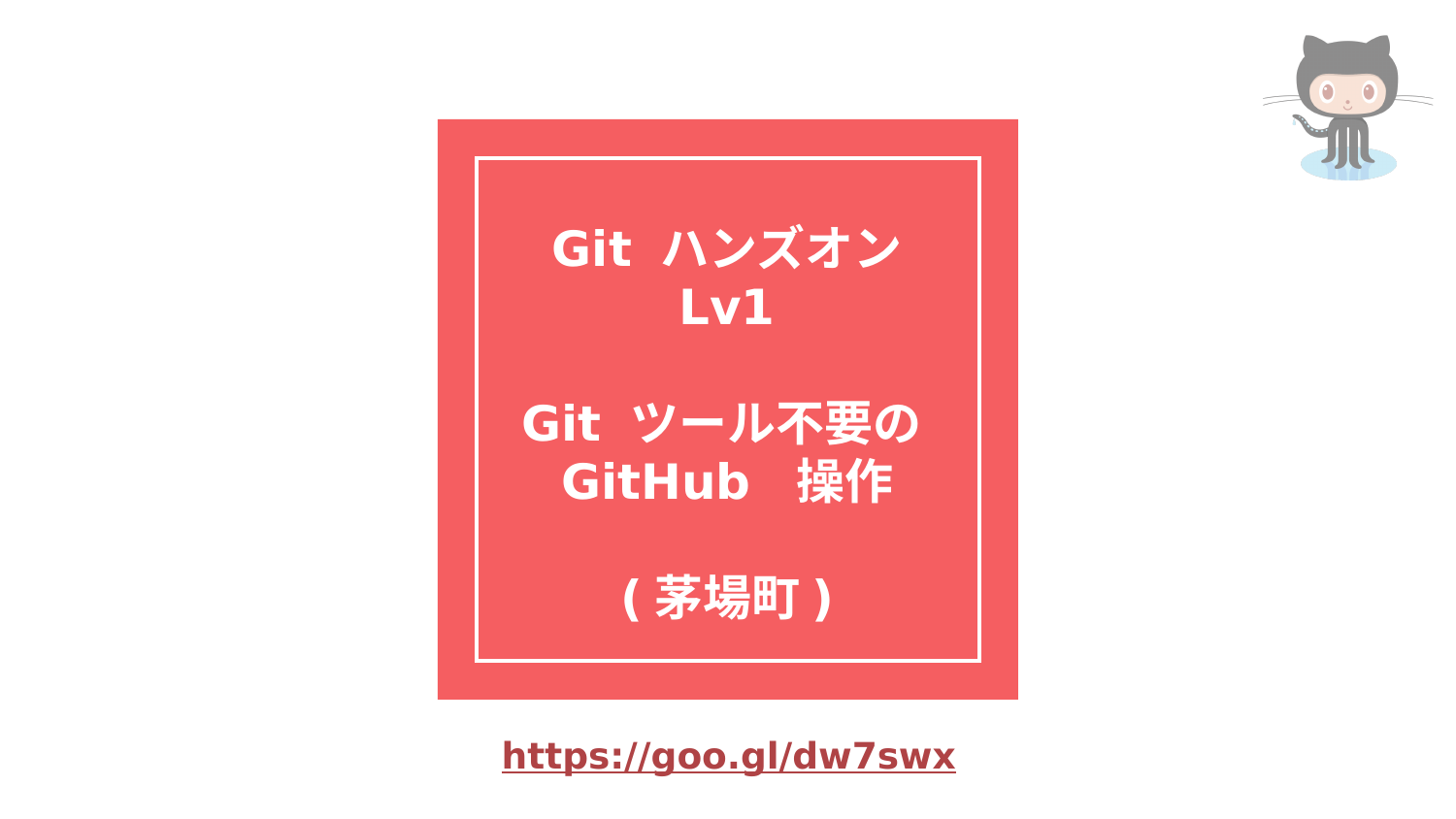

# Git ハンズオン Lv1 Git ツール不要のGitHub  操作 (茅場町)
https://goo.gl/dw7swx